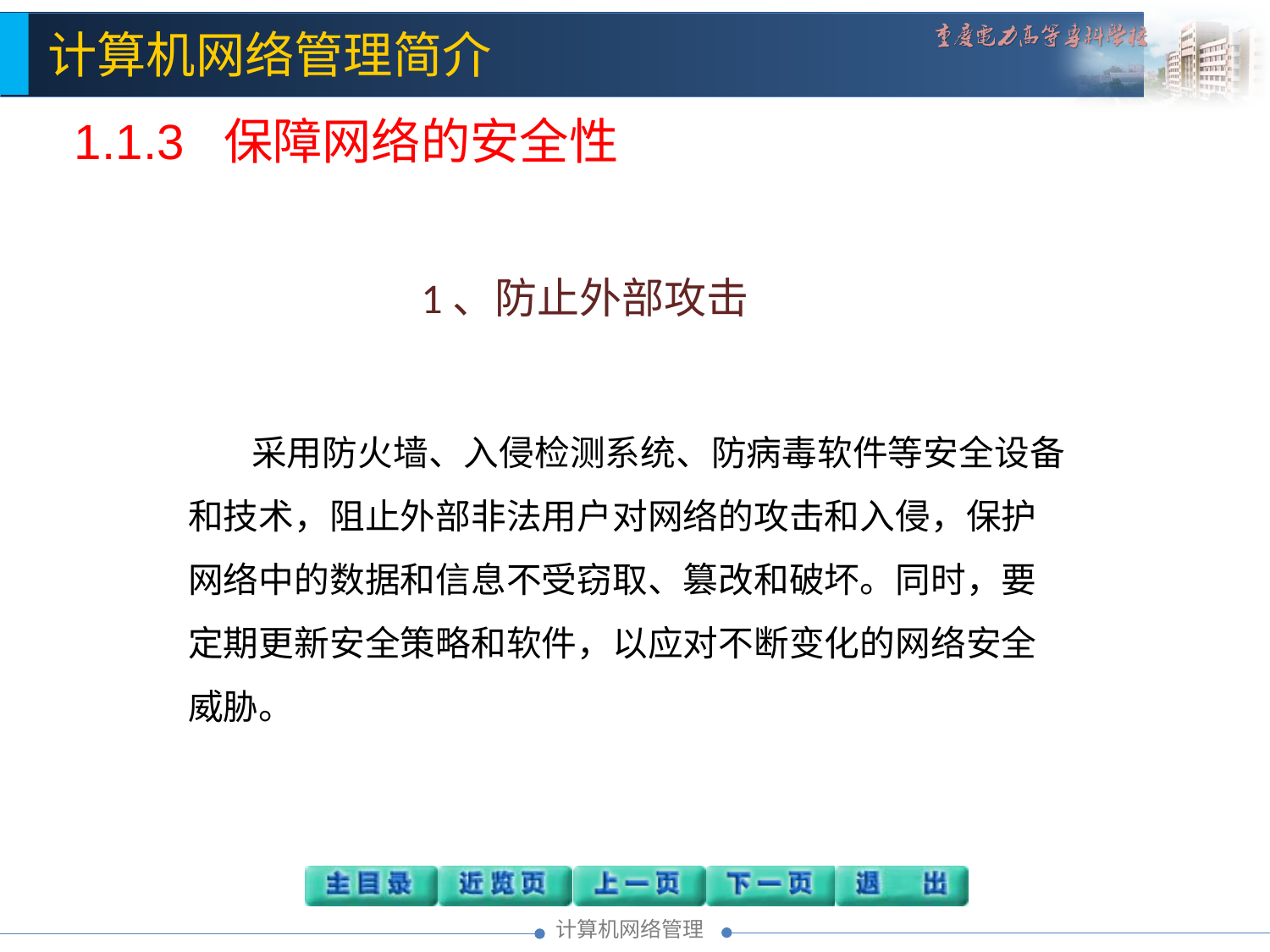

1.1.3  保障网络的安全性
1、防止外部攻击
采用防火墙、入侵检测系统、防病毒软件等安全设备和技术，阻止外部非法用户对网络的攻击和入侵，保护网络中的数据和信息不受窃取、篡改和破坏。同时，要定期更新安全策略和软件，以应对不断变化的网络安全威胁。